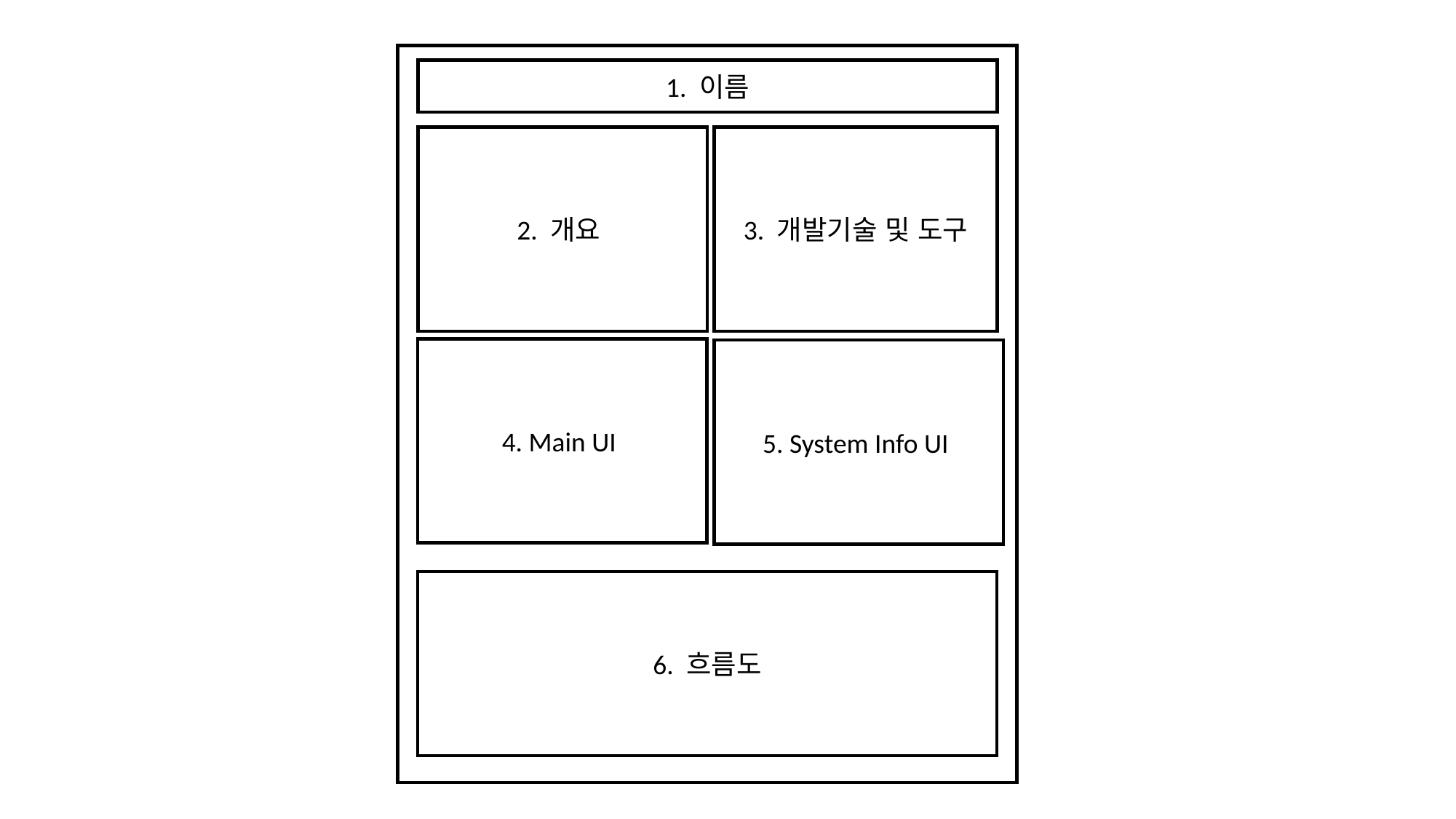

1. 이름
2. 개요
3. 개발기술 및 도구
4. Main UI
5. System Info UI
6. 흐름도